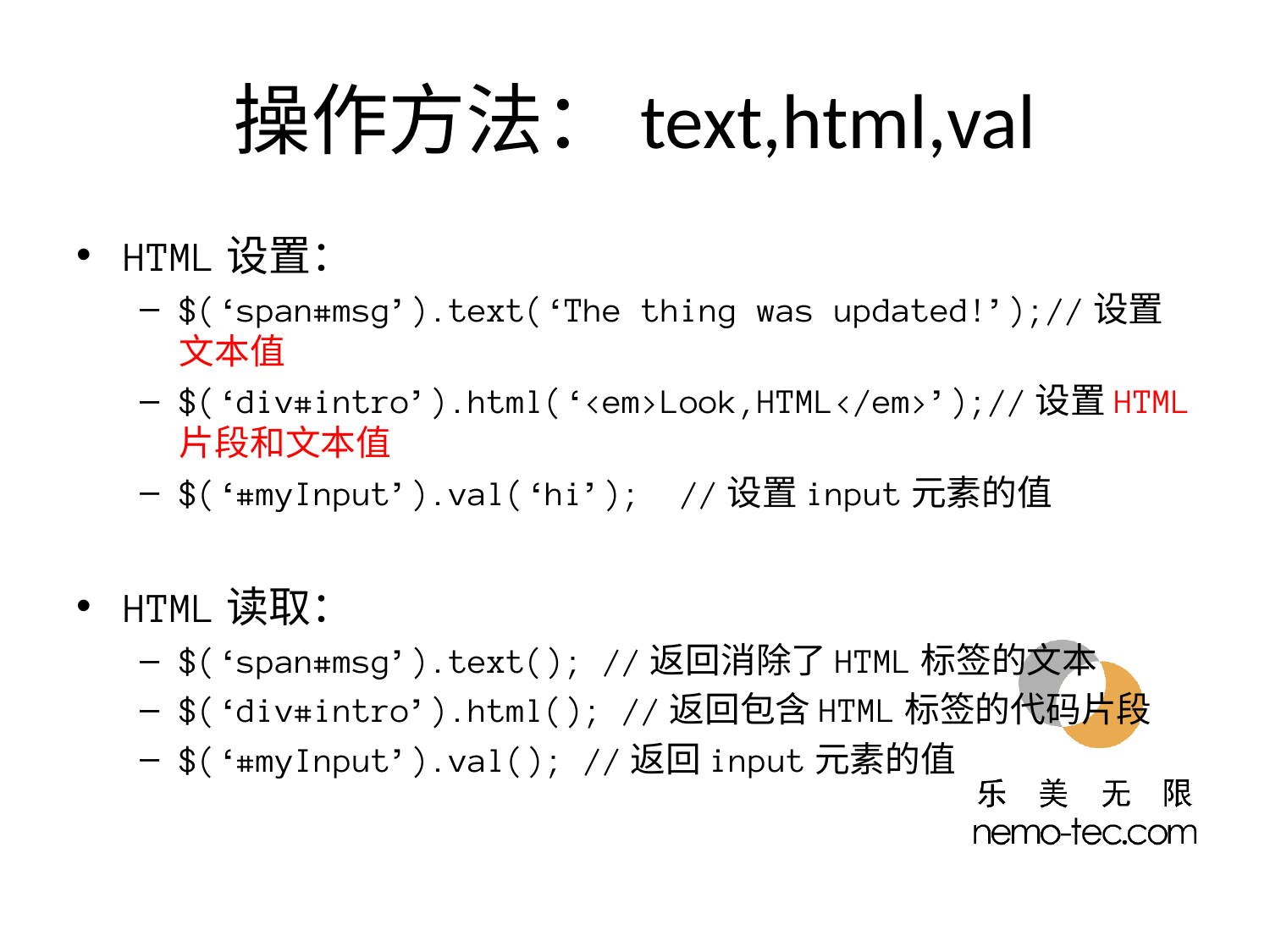

# 操作方法：text,html,val
HTML设置：
$(‘span#msg’).text(‘The thing was updated!’);//设置文本值
$(‘div#intro’).html(‘<em>Look,HTML</em>’);//设置HTML片段和文本值
$(‘#myInput’).val(‘hi’);  //设置input元素的值

HTML读取：
$(‘span#msg’).text(); //返回消除了HTML标签的文本
$(‘div#intro’).html(); //返回包含HTML标签的代码片段
$(‘#myInput’).val(); //返回input元素的值